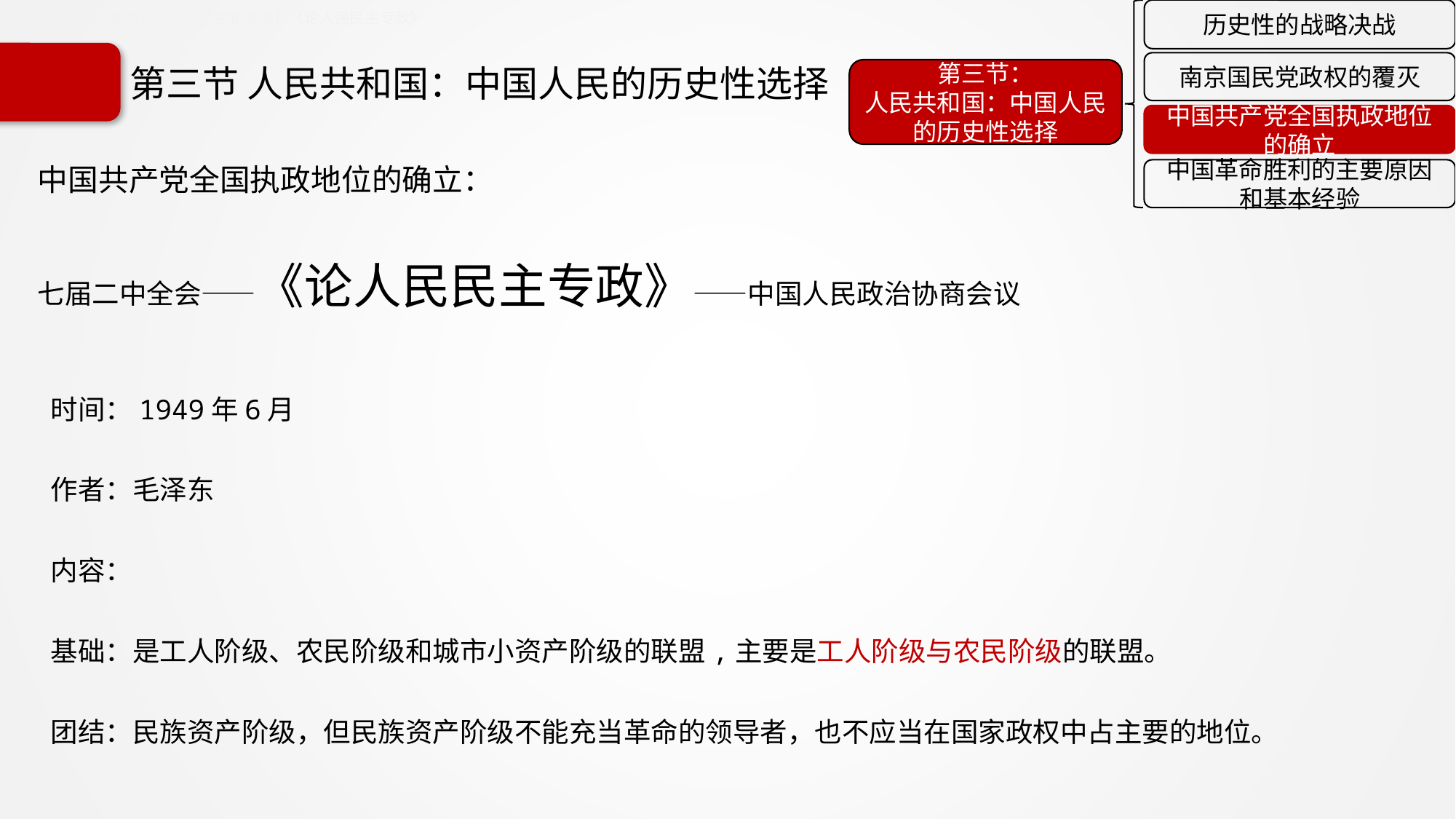

历史性的战略决战

南京国民党政权的覆灭
第三节：
人民共和国：中国人民的历史性选择
中国共产党全国执政地位的确立
中国革命胜利的主要原因和基本经验
7.3.3.1党的七届二中全会和毛泽东《论人民民主专政》
# 第三节 人民共和国：中国人民的历史性选择
中国共产党全国执政地位的确立：
七届二中全会——《论人民民主专政》——中国人民政治协商会议
时间：1949年6月
作者：毛泽东
内容：
基础：是工人阶级、农民阶级和城市小资产阶级的联盟,主要是工人阶级与农民阶级的联盟。
团结：民族资产阶级，但民族资产阶级不能充当革命的领导者，也不应当在国家政权中占主要的地位。